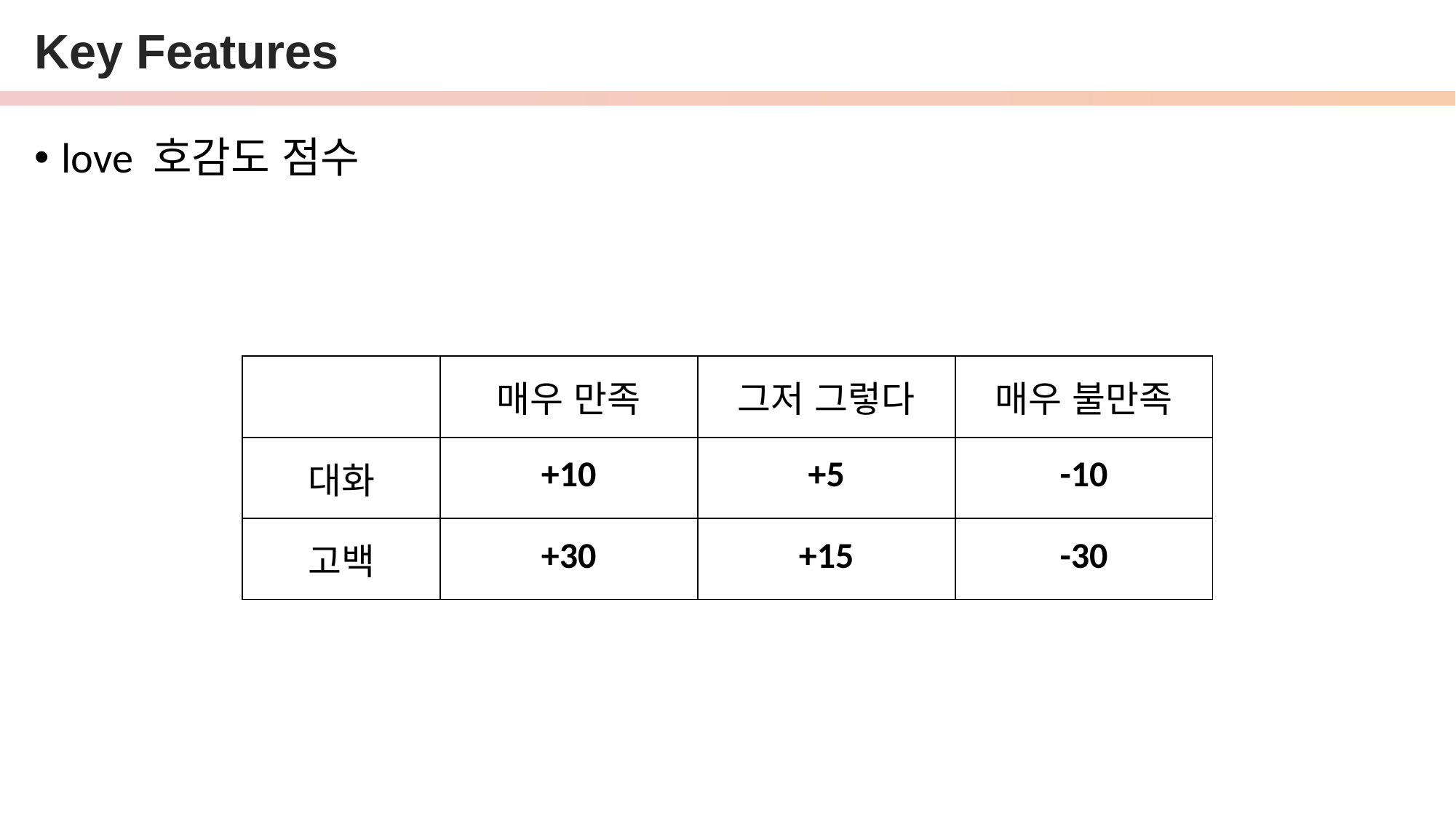

# Key Features
love 호감도 점수

|  | 매우 만족 | 그저 그렇다 | 매우 불만족 |
| --- | --- | --- | --- |
| 대화 | +10 | +5 | -10 |
| 고백 | +30 | +15 | -30 |